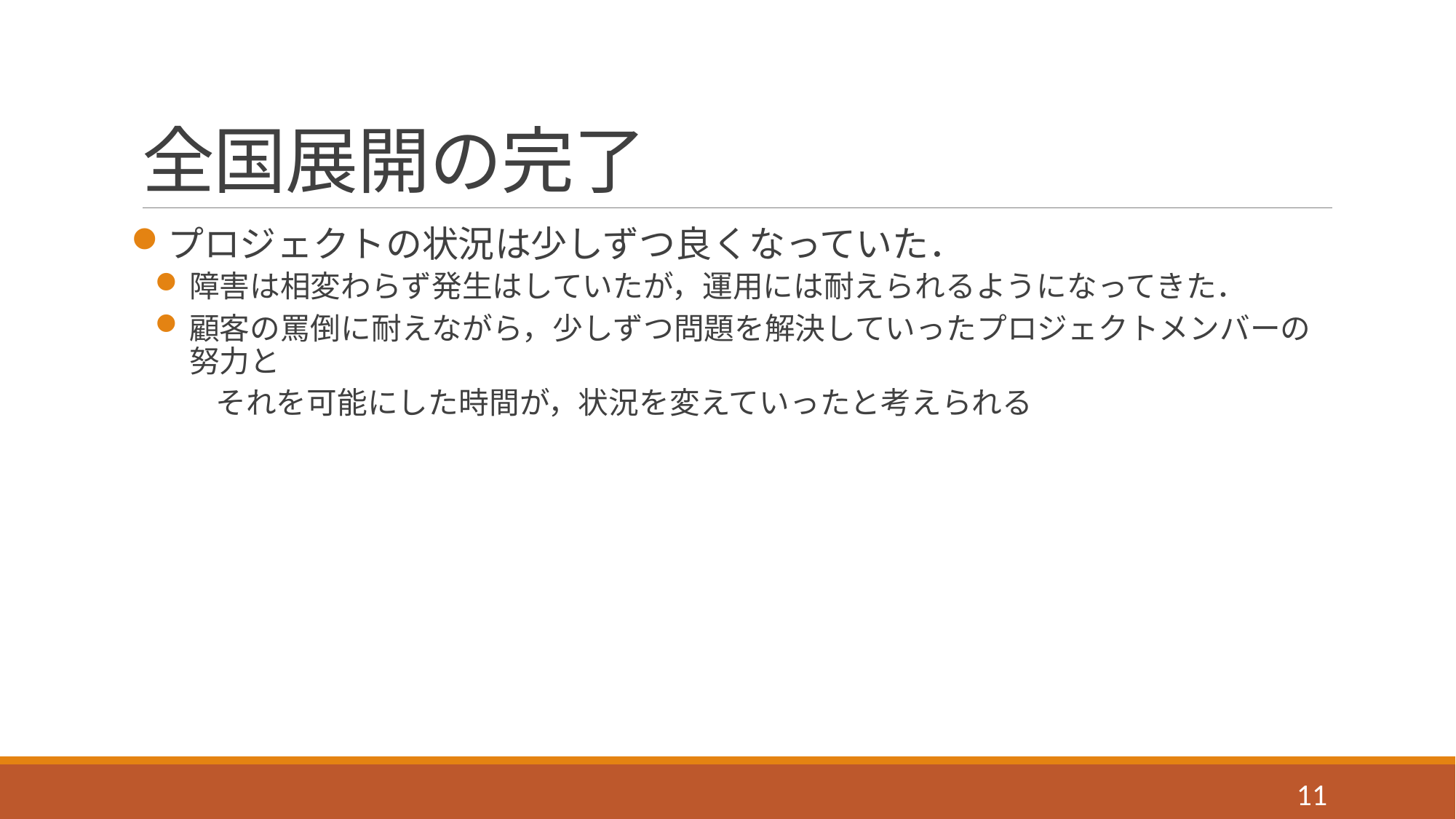

# 全国展開の完了
プロジェクトの状況は少しずつ良くなっていた．
障害は相変わらず発生はしていたが，運用には耐えられるようになってきた．
顧客の罵倒に耐えながら，少しずつ問題を解決していったプロジェクトメンバーの努力と
　　それを可能にした時間が，状況を変えていったと考えられる
11